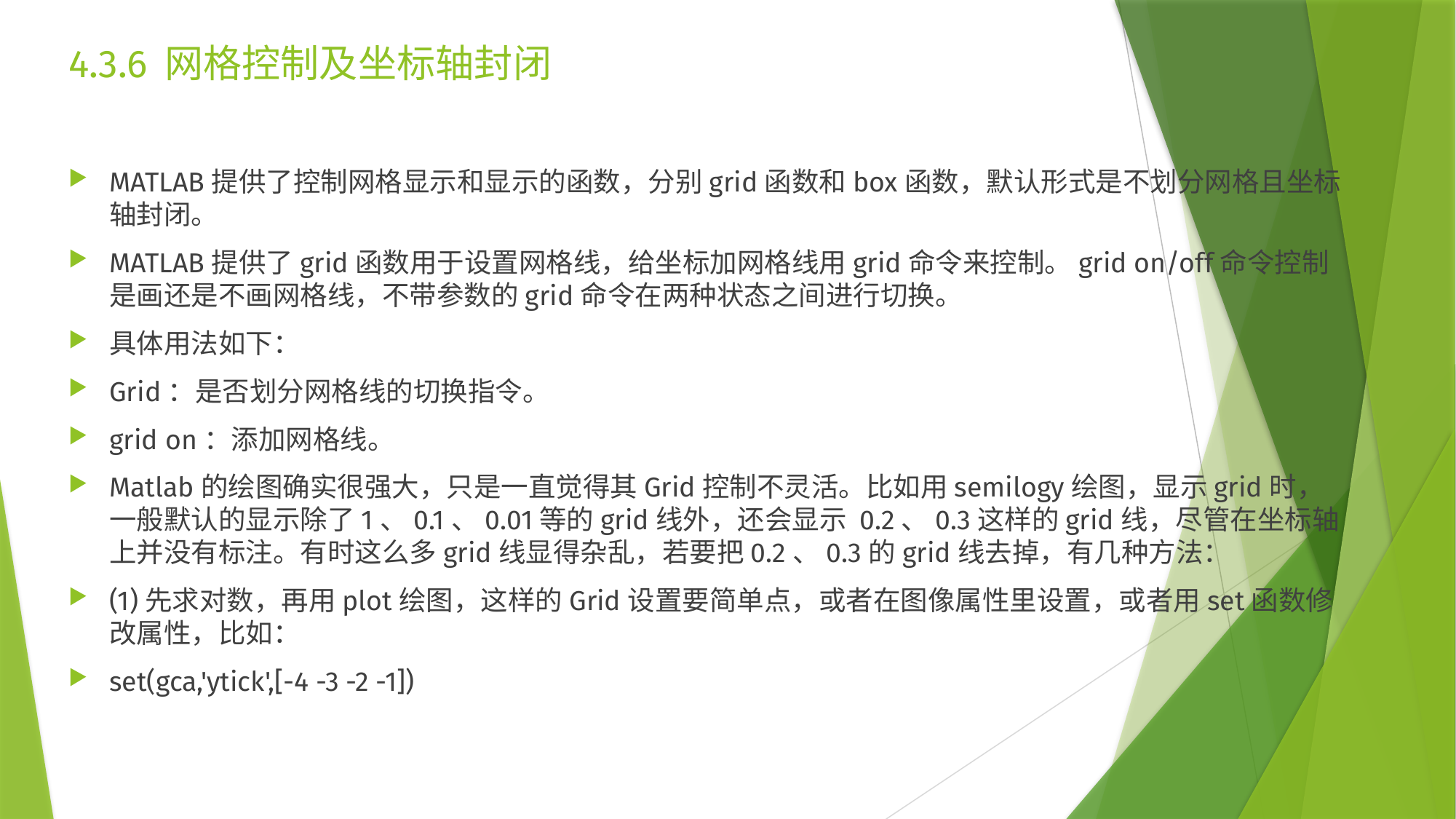

# 4.3.6 网格控制及坐标轴封闭
MATLAB提供了控制网格显示和显示的函数，分别grid函数和box函数，默认形式是不划分网格且坐标轴封闭。
MATLAB提供了grid函数用于设置网格线，给坐标加网格线用grid命令来控制。grid on/off命令控制是画还是不画网格线，不带参数的grid命令在两种状态之间进行切换。
具体用法如下：
Grid：是否划分网格线的切换指令。
grid on：添加网格线。
Matlab的绘图确实很强大，只是一直觉得其Grid控制不灵活。比如用semilogy绘图，显示grid时，一般默认的显示除了1、0.1、0.01等的grid线外，还会显示 0.2、0.3这样的grid线，尽管在坐标轴上并没有标注。有时这么多grid线显得杂乱，若要把0.2、0.3的grid线去掉，有几种方法：
(1)先求对数，再用plot绘图，这样的Grid设置要简单点，或者在图像属性里设置，或者用set函数修改属性，比如：
set(gca,'ytick',[-4 -3 -2 -1])